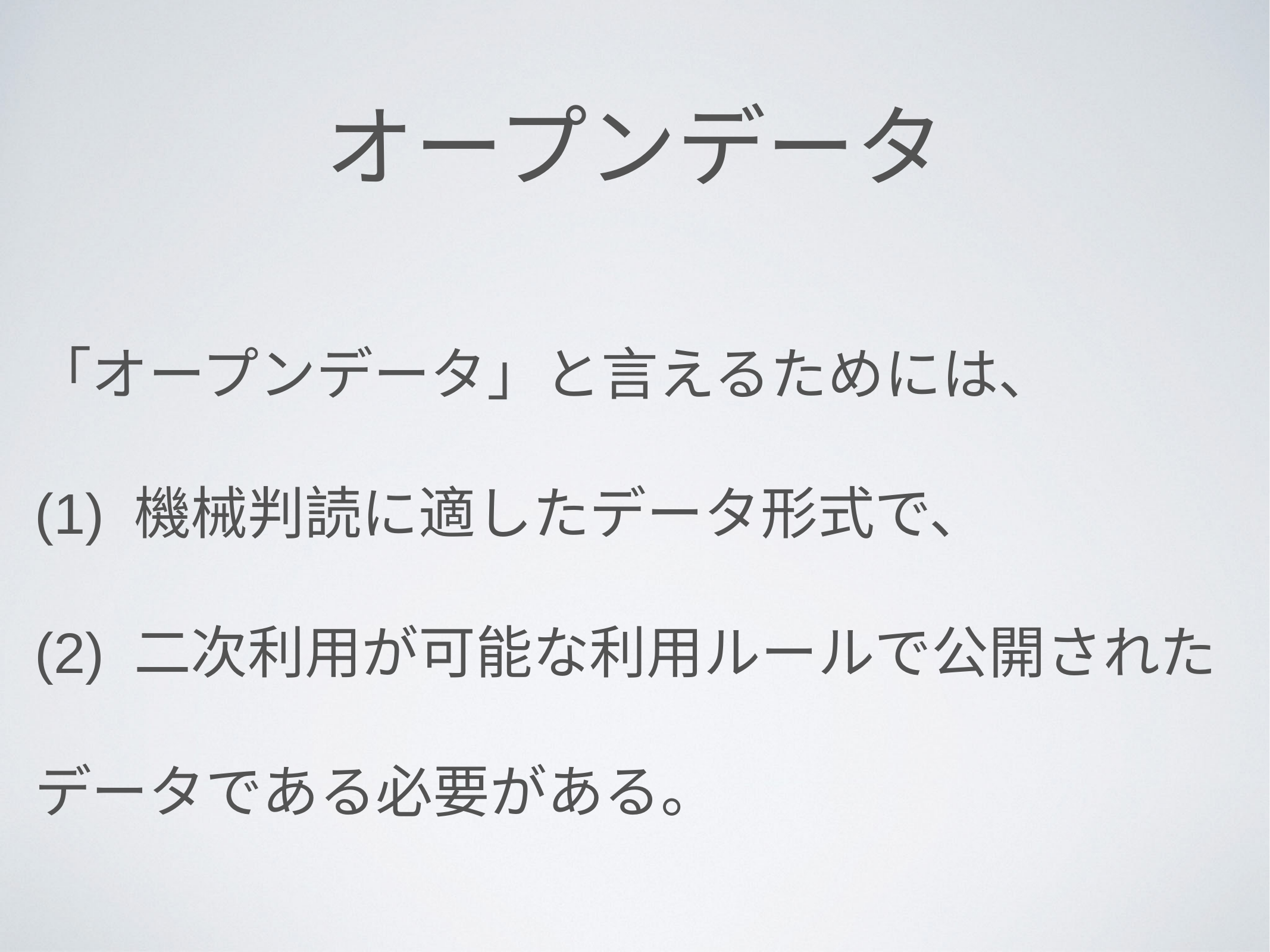

# オープンデータ
「オープンデータ」と言えるためには、
(1) 機械判読に適したデータ形式で、
(2) 二次利用が可能な利用ルールで公開された
データである必要がある。